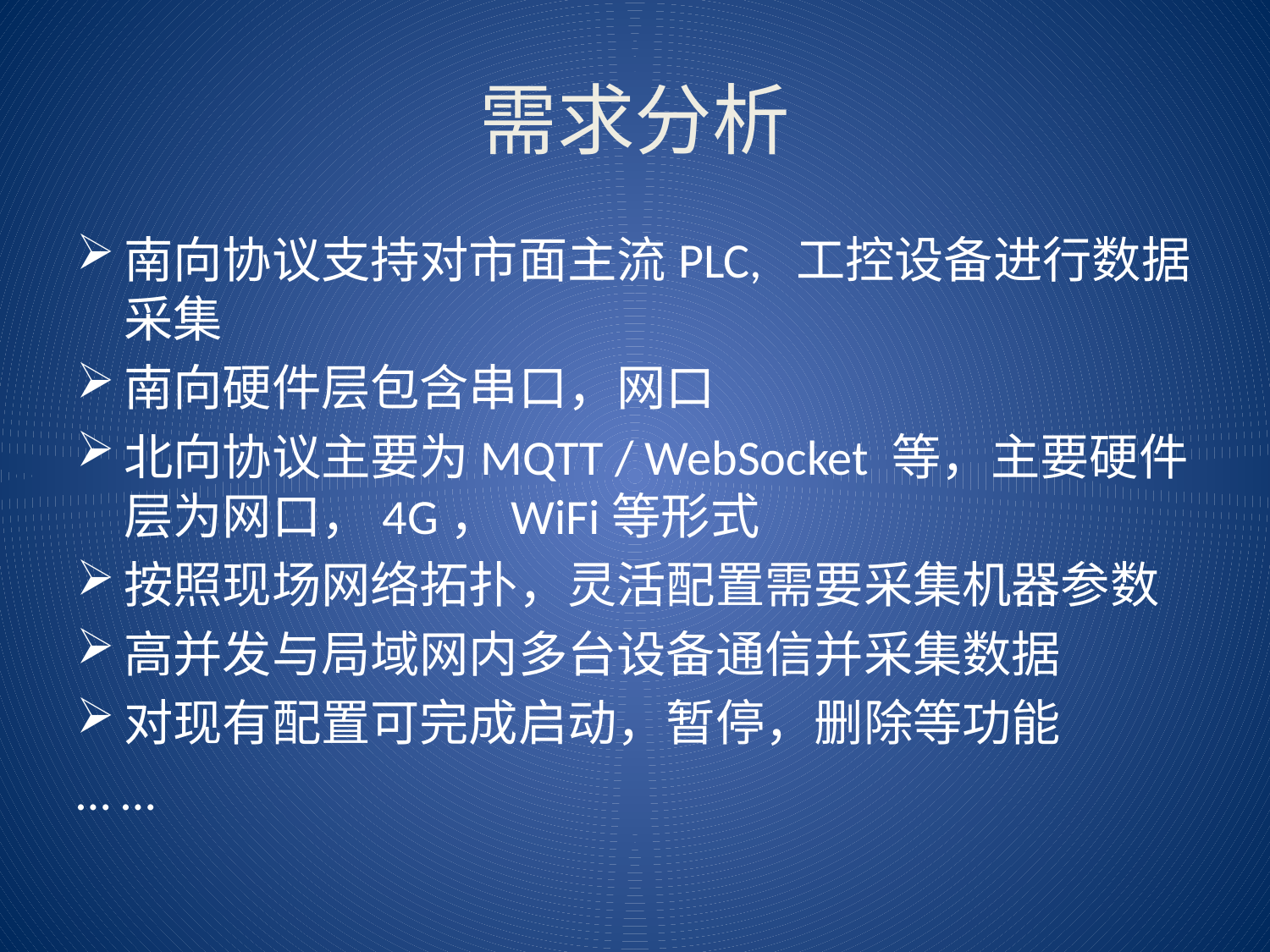

# 需求分析
南向协议支持对市面主流PLC,  工控设备进行数据采集
南向硬件层包含串口，网口
北向协议主要为MQTT / WebSocket 等，主要硬件层为网口，4G，WiFi等形式
按照现场网络拓扑，灵活配置需要采集机器参数
高并发与局域网内多台设备通信并采集数据
对现有配置可完成启动，暂停，删除等功能
… …